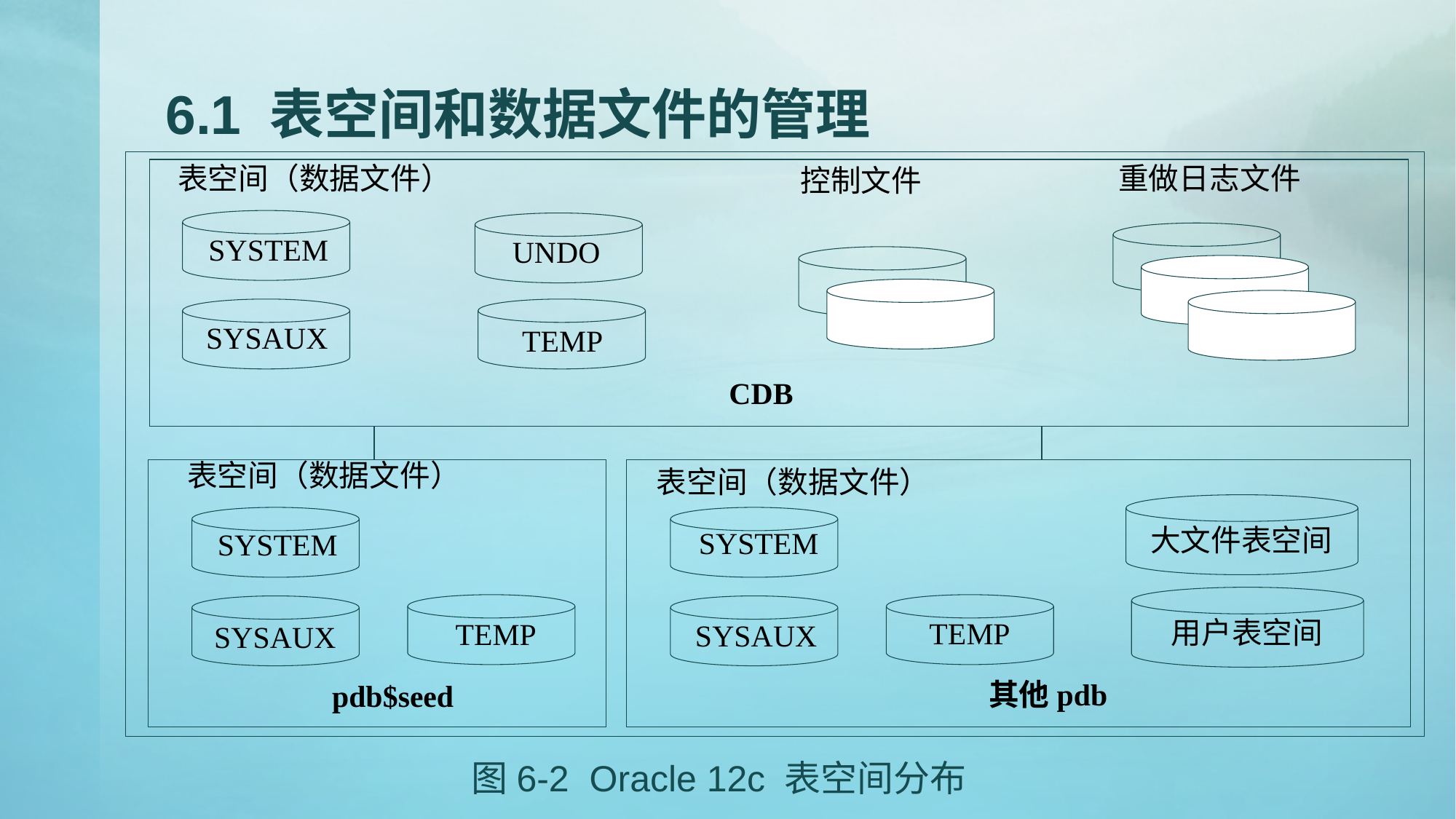

# 6.1 表空间和数据文件的管理

表空间（数据文件）
重做日志文件

控制文件

SYSTEM
UNDO

SYSAUX
TEMP
CDB
表空间（数据文件）

表空间（数据文件）

大文件表空间
SYSTEM
SYSTEM

用户表空间
TEMP
TEMP
SYSAUX
SYSAUX
其他pdb
pdb$seed
图6-2  Oracle 12c 表空间分布